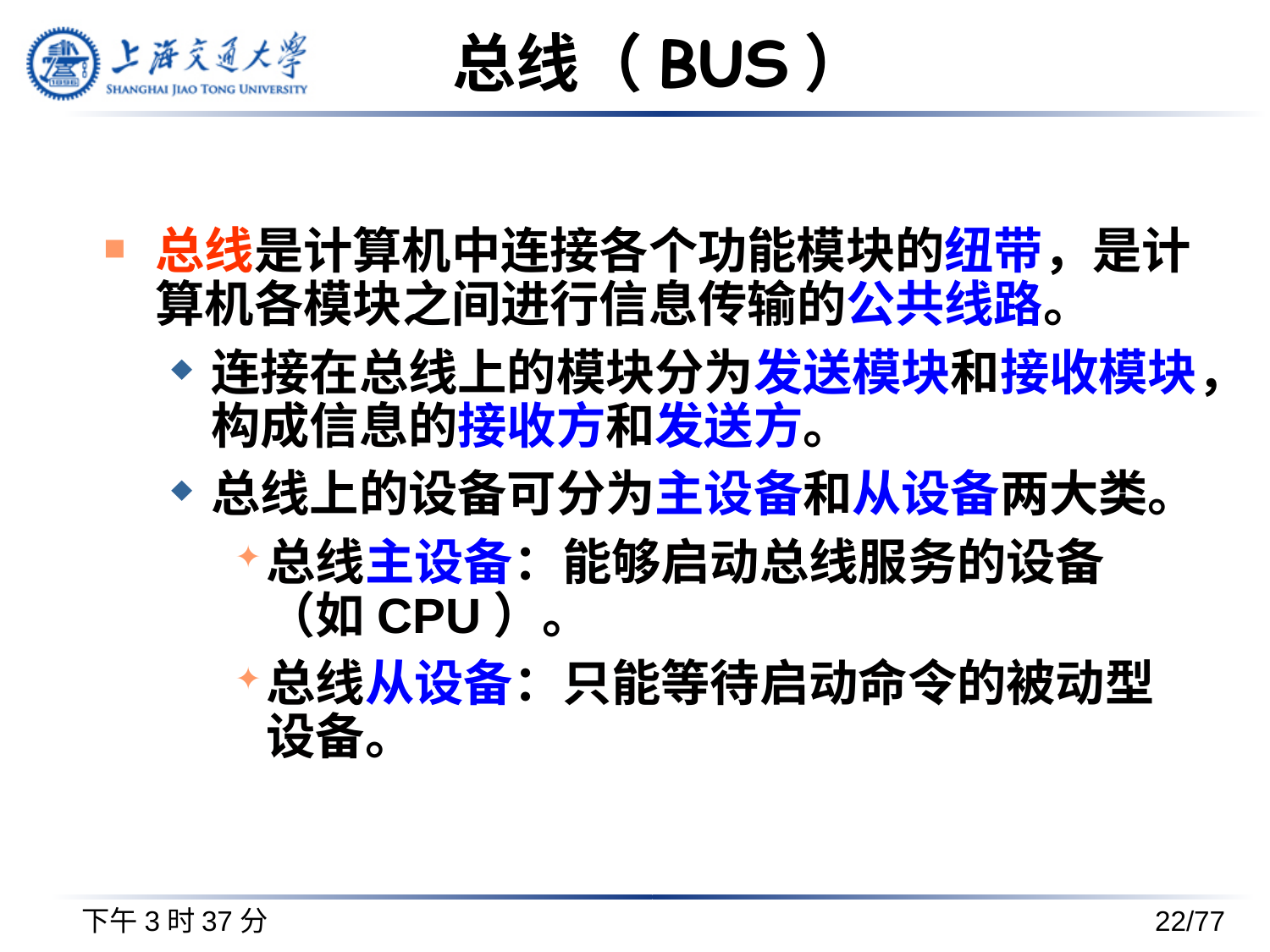

总线（BUS）
总线是计算机中连接各个功能模块的纽带，是计算机各模块之间进行信息传输的公共线路。
连接在总线上的模块分为发送模块和接收模块，构成信息的接收方和发送方。
总线上的设备可分为主设备和从设备两大类。
总线主设备：能够启动总线服务的设备（如CPU）。
总线从设备：只能等待启动命令的被动型设备。
下午3时37分
22/77